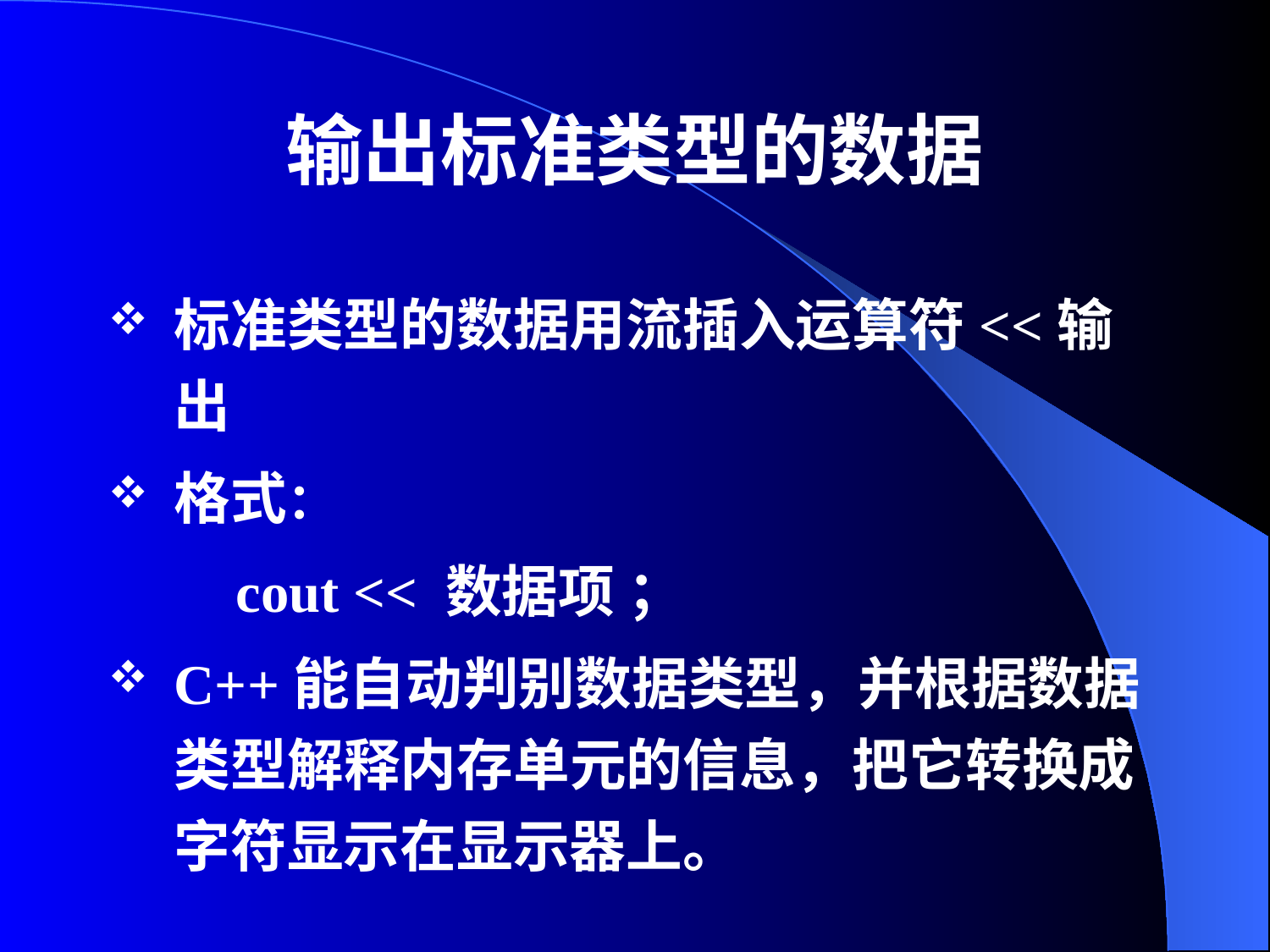

# 输出标准类型的数据
标准类型的数据用流插入运算符<<输出
格式：
         cout << 数据项 ；
C++能自动判别数据类型，并根据数据类型解释内存单元的信息，把它转换成字符显示在显示器上。